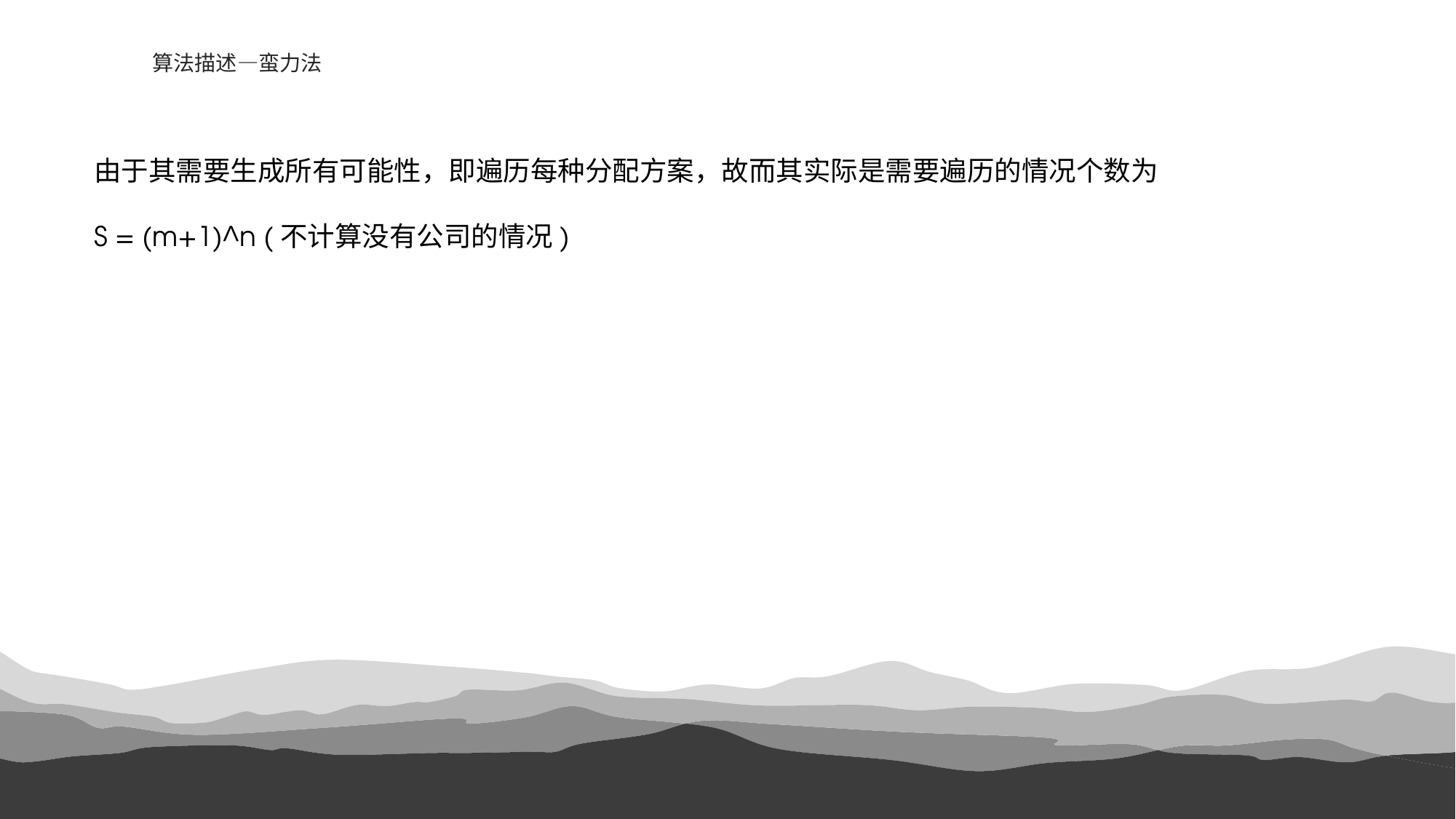

算法描述—蛮力法
由于其需要生成所有可能性，即遍历每种分配方案，故而其实际是需要遍历的情况个数为

S = (m+1)^n (不计算没有公司的情况)